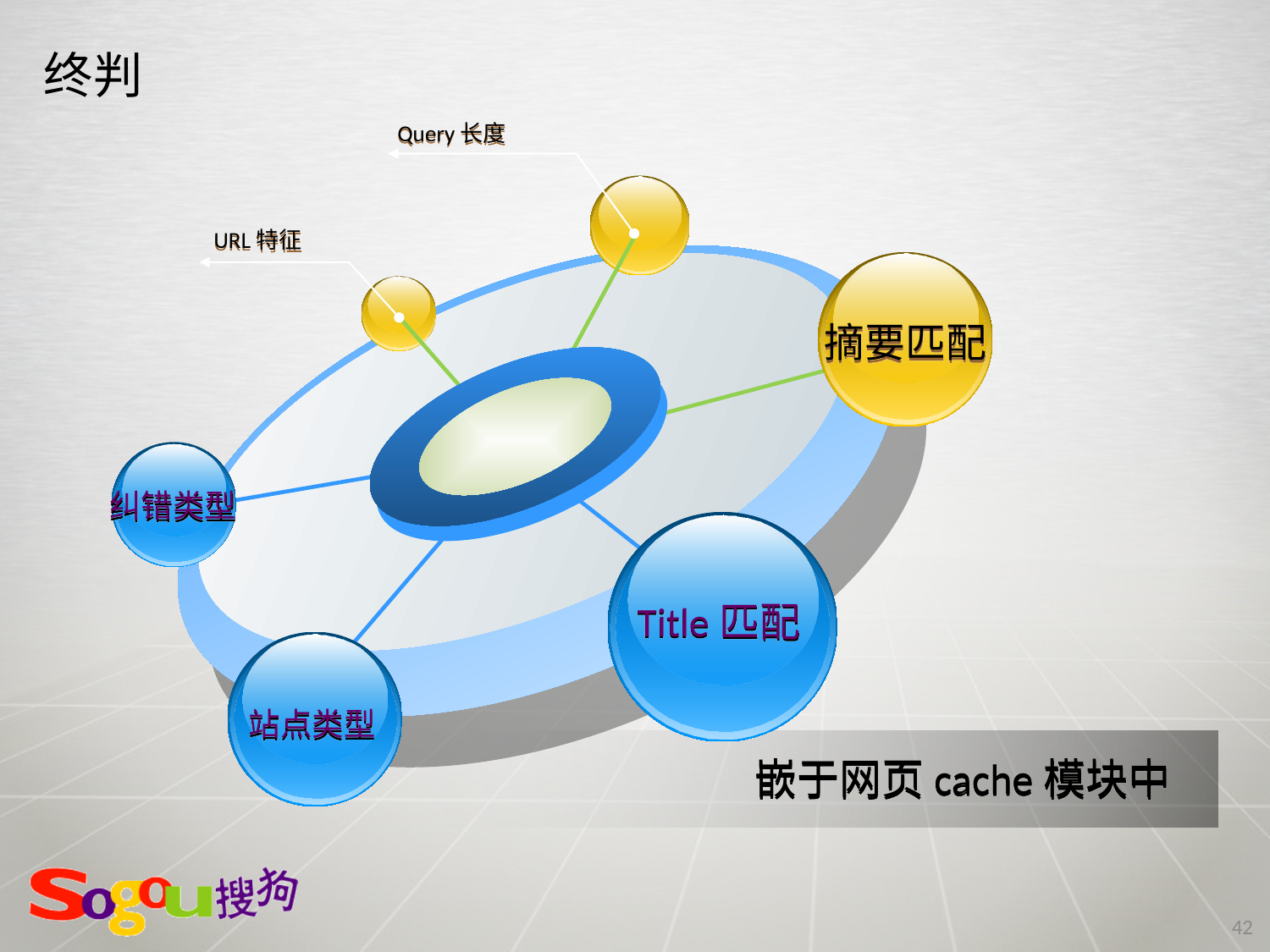

# 终判
Query长度

URL特征

摘要匹配

纠错类型

Title匹配

站点类型

嵌于网页cache模块中
42